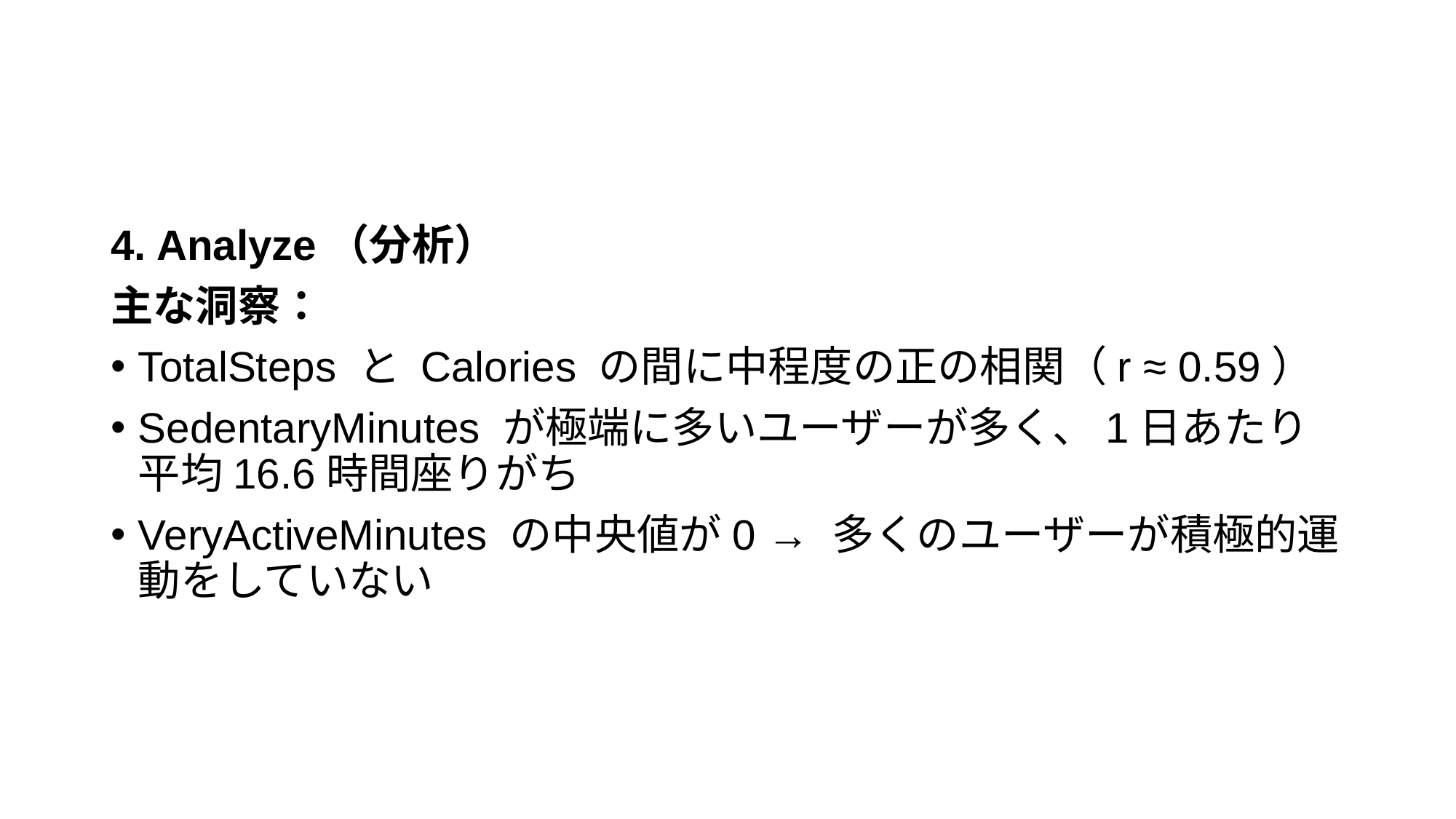

#
4. Analyze（分析）
主な洞察：
TotalSteps と Calories の間に中程度の正の相関（r ≈ 0.59）
SedentaryMinutes が極端に多いユーザーが多く、1日あたり平均16.6時間座りがち
VeryActiveMinutes の中央値が0 → 多くのユーザーが積極的運動をしていない